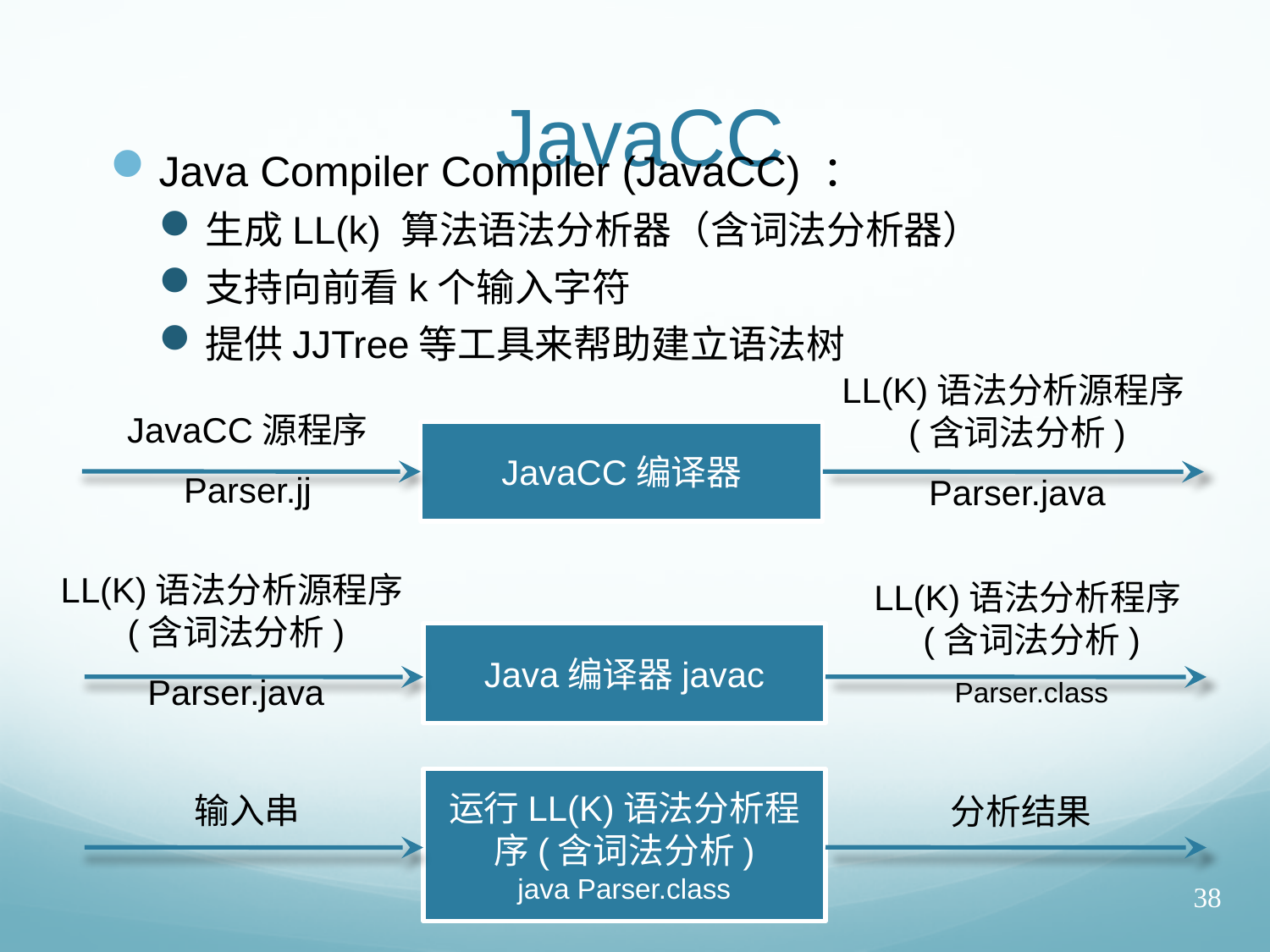

# JavaCC
Java Compiler Compiler (JavaCC) ：
生成LL(k) 算法语法分析器（含词法分析器）
支持向前看k个输入字符
提供JJTree等工具来帮助建立语法树

LL(K)语法分析源程序(含词法分析)
Parser.java
JavaCC源程序
Parser.jj
JavaCC编译器

LL(K)语法分析源程序(含词法分析)
Parser.java
LL(K)语法分析程序(含词法分析)
Parser.class
Java编译器javac

运行LL(K)语法分析程序(含词法分析)
java Parser.class
输入串
分析结果

38